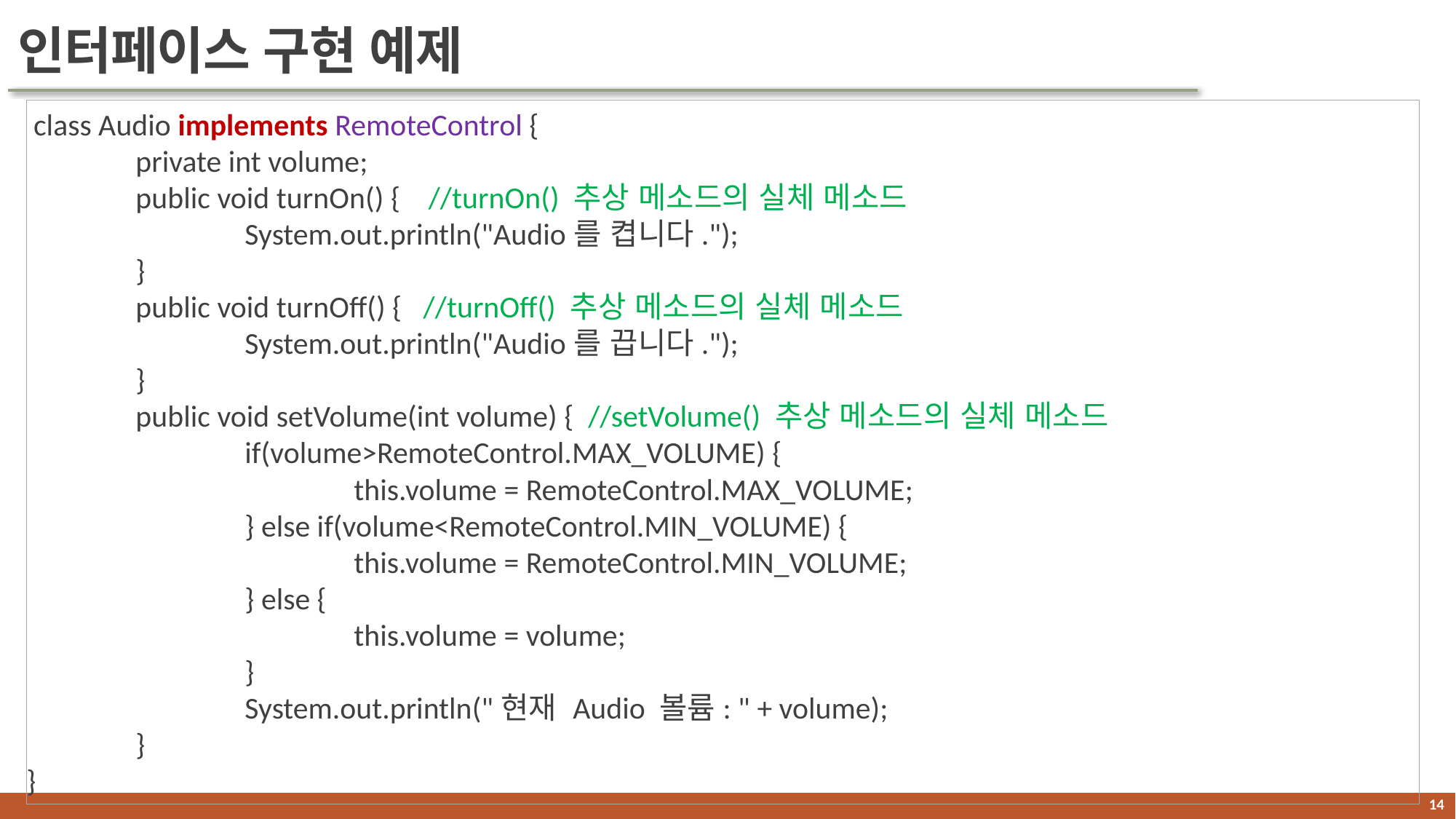

# 인터페이스 구현 예제
 class Audio implements RemoteControl {
	private int volume;
	public void turnOn() {    //turnOn() 추상 메소드의 실체 메소드
		System.out.println("Audio를 켭니다.");
	}
	public void turnOff() {   //turnOff() 추상 메소드의 실체 메소드
		System.out.println("Audio를 끕니다.");
	}
	public void setVolume(int volume) {  //setVolume() 추상 메소드의 실체 메소드
		if(volume>RemoteControl.MAX_VOLUME) {
			this.volume = RemoteControl.MAX_VOLUME;
		} else if(volume<RemoteControl.MIN_VOLUME) {
			this.volume = RemoteControl.MIN_VOLUME;
		} else {
			this.volume = volume;
		}
		System.out.println("현재 Audio 볼륨: " + volume);
	}
}

14